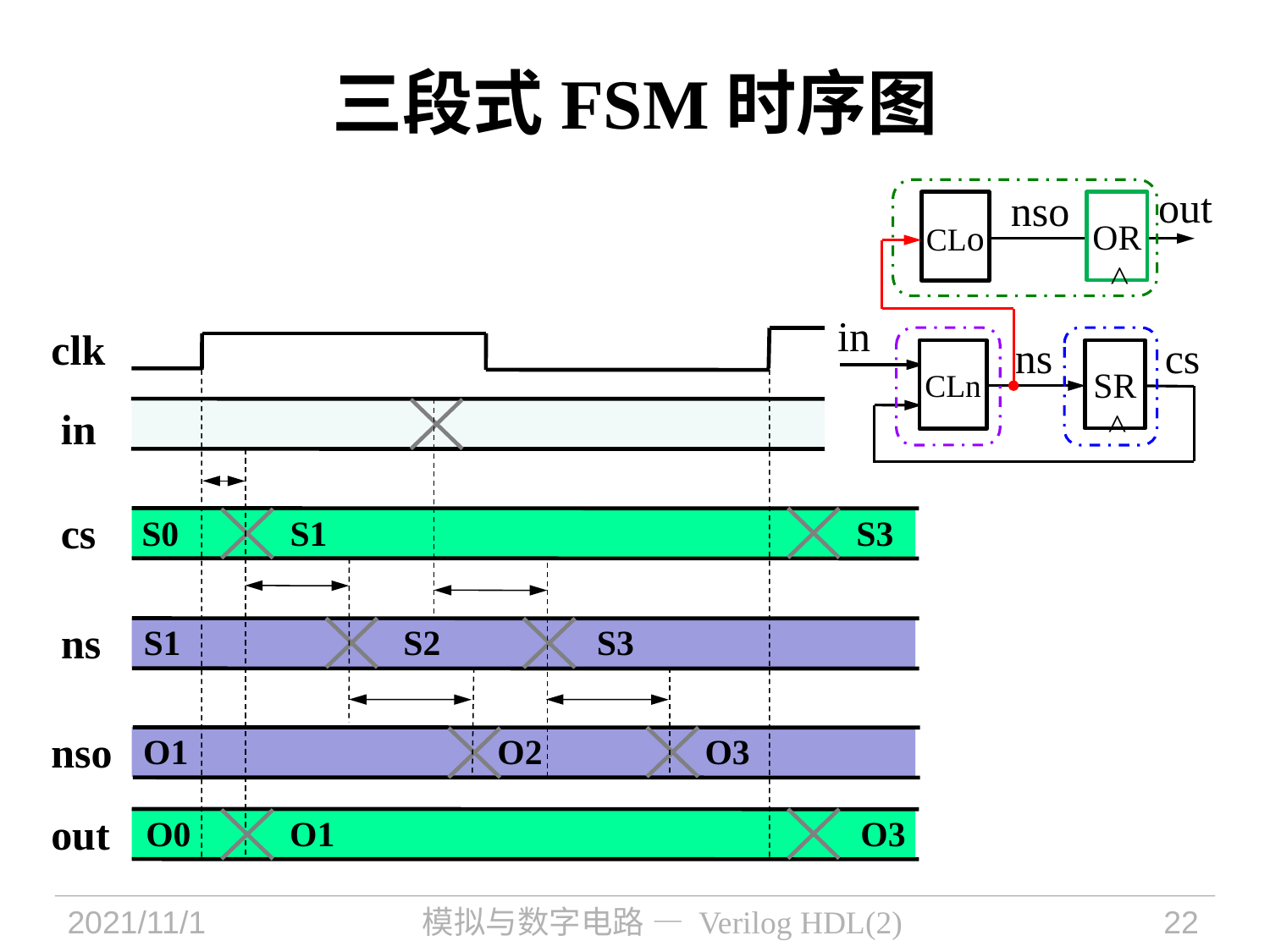

三段式FSM时序图

out
nso
CLo
OR
<
in
ns
cs
CLn
SR
<

clk

in

cs

S0
S1
S3
ns

S1
S2
S3
nso

O1
O2
O3
out

O0
O1
O3
2021/11/1
模拟与数字电路 — Verilog HDL(2)
22